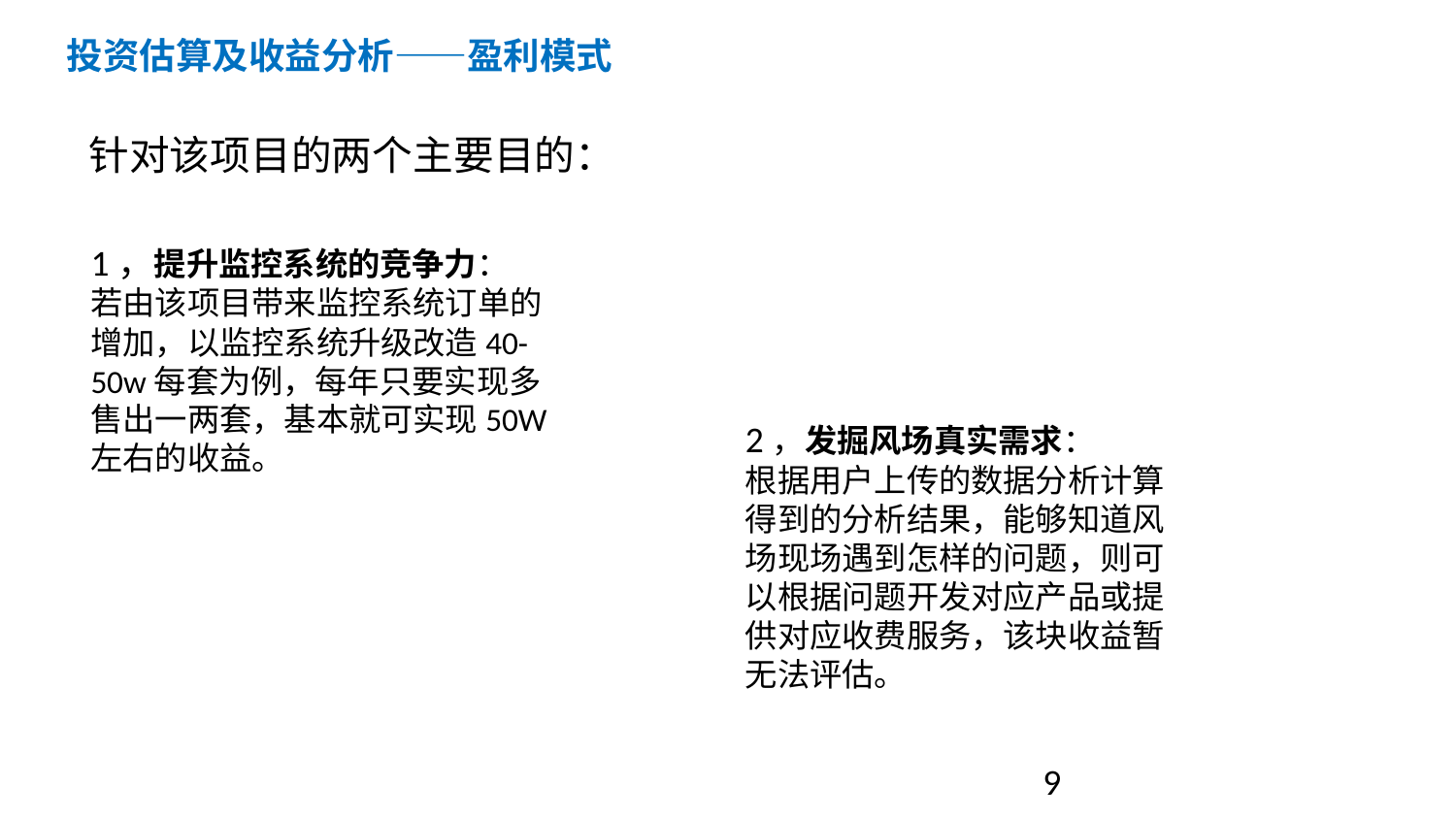

目 录
投资估算及收益分析——盈利模式
针对该项目的两个主要目的：
1，提升监控系统的竞争力：
若由该项目带来监控系统订单的增加，以监控系统升级改造40-50w每套为例，每年只要实现多售出一两套，基本就可实现50W左右的收益。
2，发掘风场真实需求：
根据用户上传的数据分析计算得到的分析结果，能够知道风场现场遇到怎样的问题，则可以根据问题开发对应产品或提供对应收费服务，该块收益暂无法评估。
9